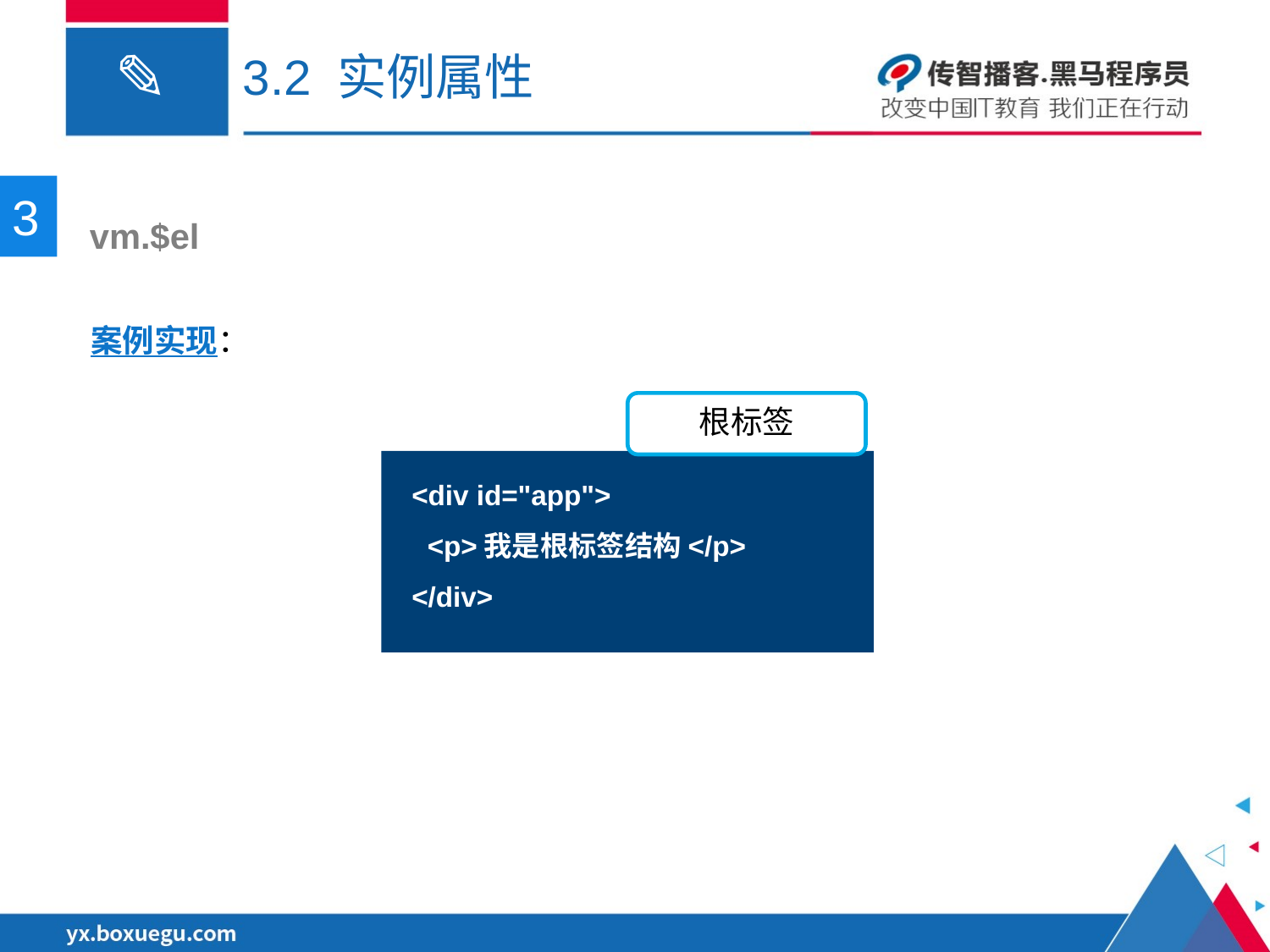

# 3.2 实例属性

3
  vm.$el
案例实现：
根标签

<div id="app">
  <p>我是根标签结构</p>
</div>